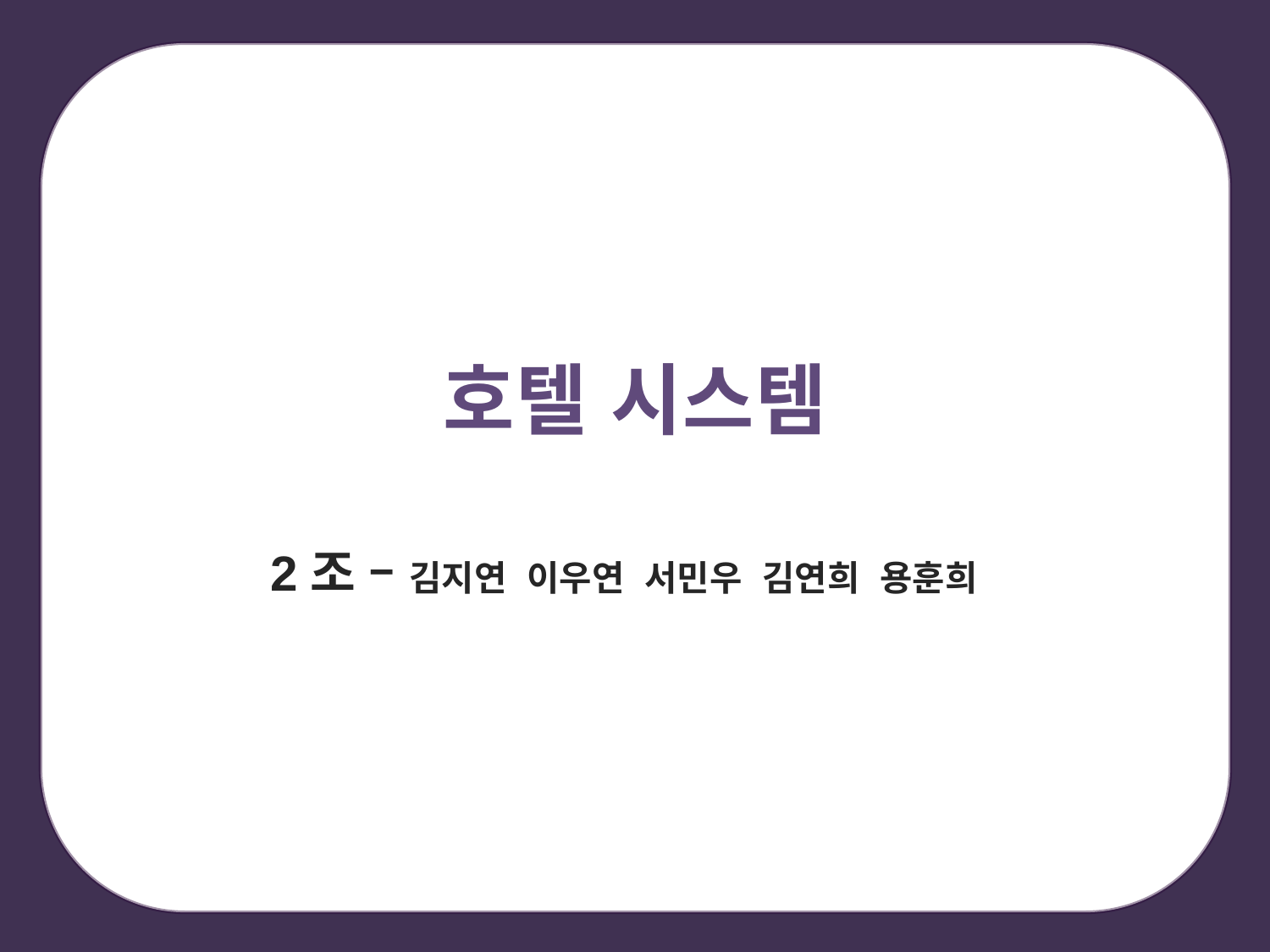

# 호텔 시스템
2조 – 김지연  이우연  서민우  김연희  용훈희